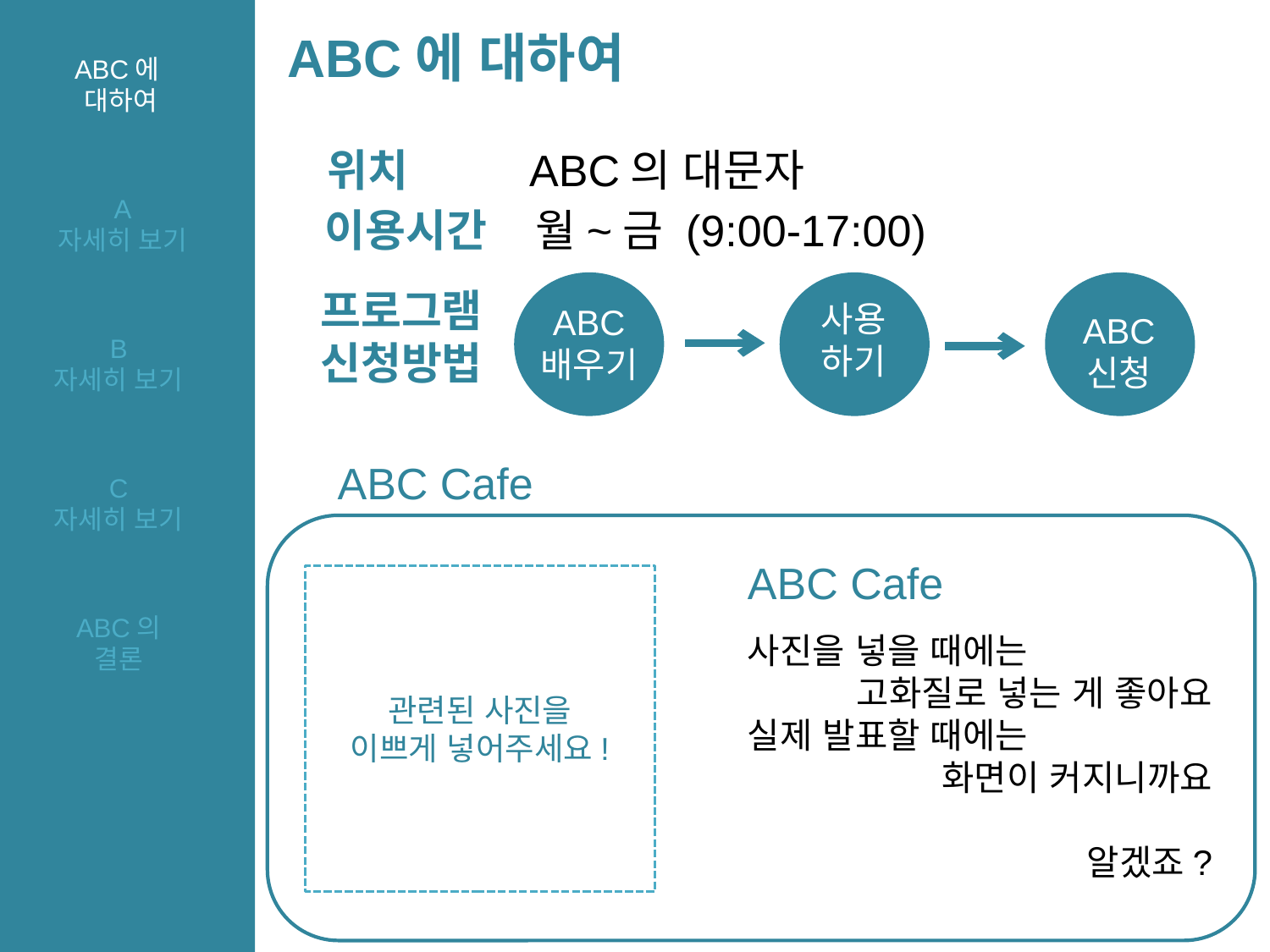

ABC에 대하여
ABC에
대하여
위치         ABC의 대문자
A
자세히 보기
이용시간    월~금 (9:00-17:00)

프로그램
신청방법
사용
하기
ABC
배우기
ABC
신청
B
자세히 보기
ABC Cafe
C
자세히 보기

ABC Cafe
관련된 사진을
이쁘게 넣어주세요!
ABC의
결론
사진을 넣을 때에는
고화질로 넣는 게 좋아요
실제 발표할 때에는
화면이 커지니까요

알겠죠?